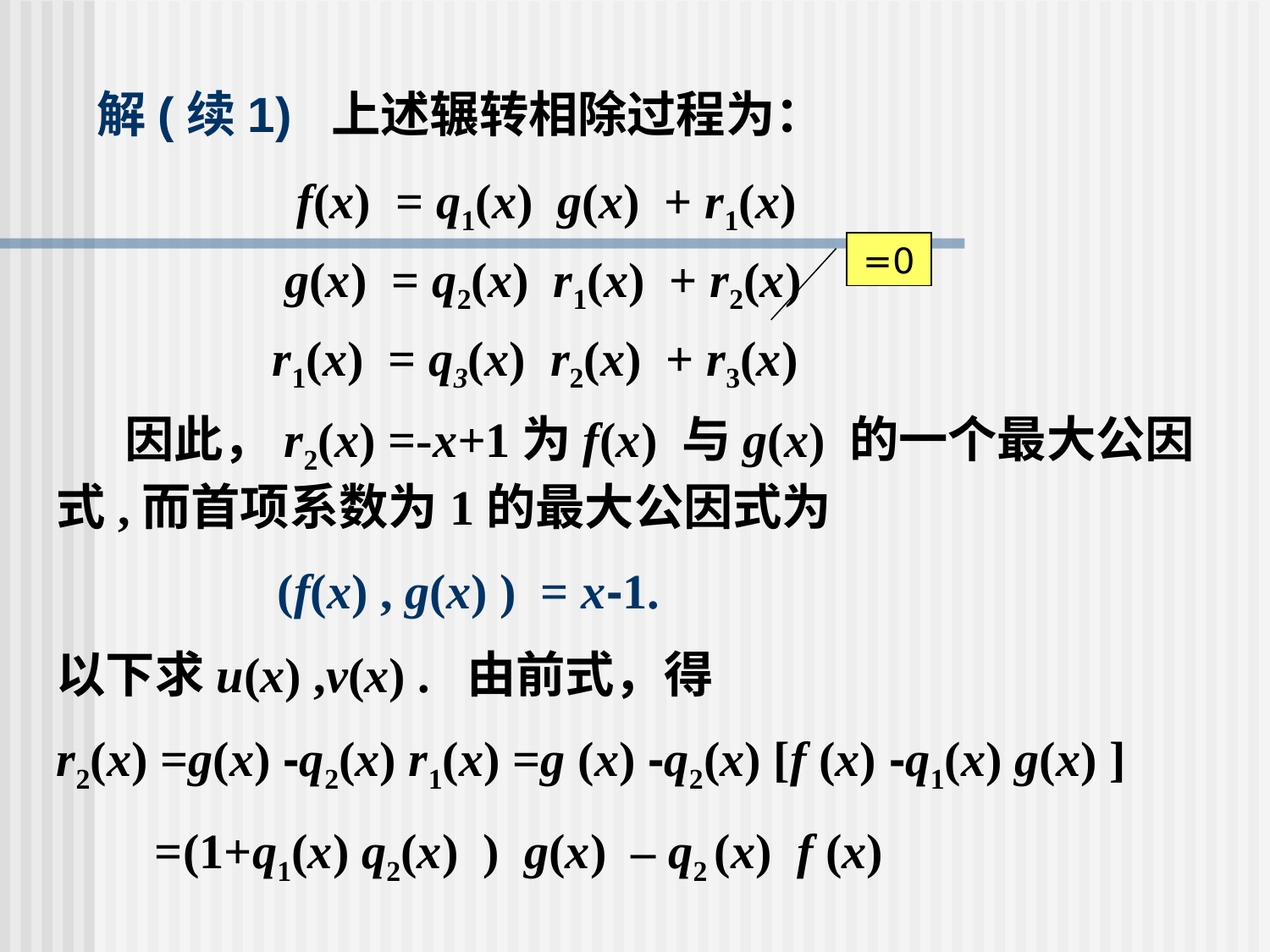

# 解(续1)  上述辗转相除过程为：
  f(x)  = q1(x)  g(x)  + r1(x)
 g(x)  = q2(x)  r1(x)  + r2(x)
r1(x)  = q3(x)  r2(x)  + r3(x)
=0
     因此，r2(x) =-x+1为f(x) 与g(x) 的一个最大公因式,而首项系数为1的最大公因式为
                  (f(x) , g(x) )  = x-1.
以下求u(x) ,v(x) .  由前式，得
r2(x) =g(x) -q2(x) r1(x) =g (x) -q2(x) [f (x) -q1(x) g(x) ]
        =(1+q1(x) q2(x)  )  g(x)  – q2 (x)  f (x)